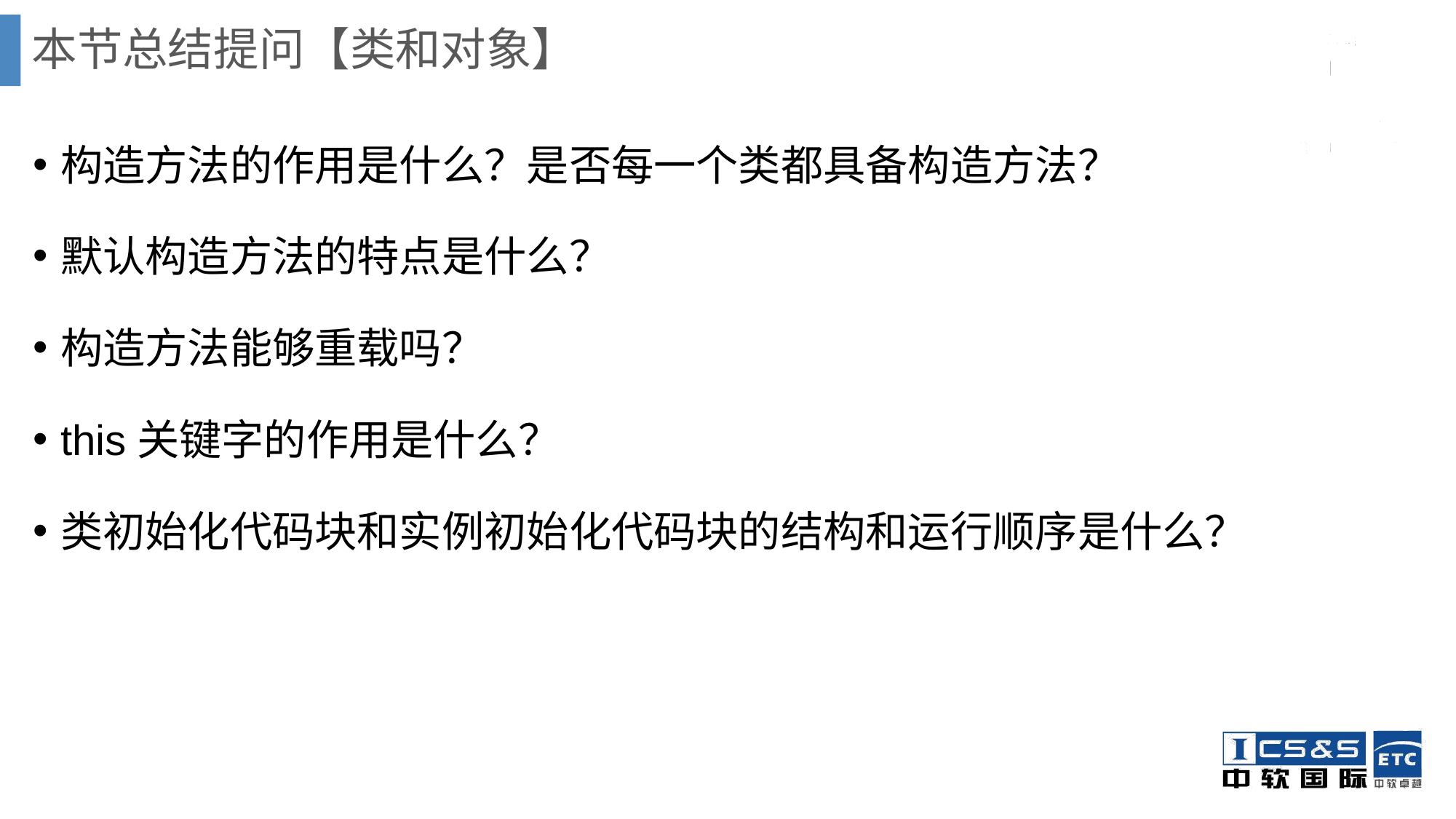

# 本节总结提问【类和对象】
构造方法的作用是什么？是否每一个类都具备构造方法？
默认构造方法的特点是什么？
构造方法能够重载吗？
this关键字的作用是什么？
类初始化代码块和实例初始化代码块的结构和运行顺序是什么？